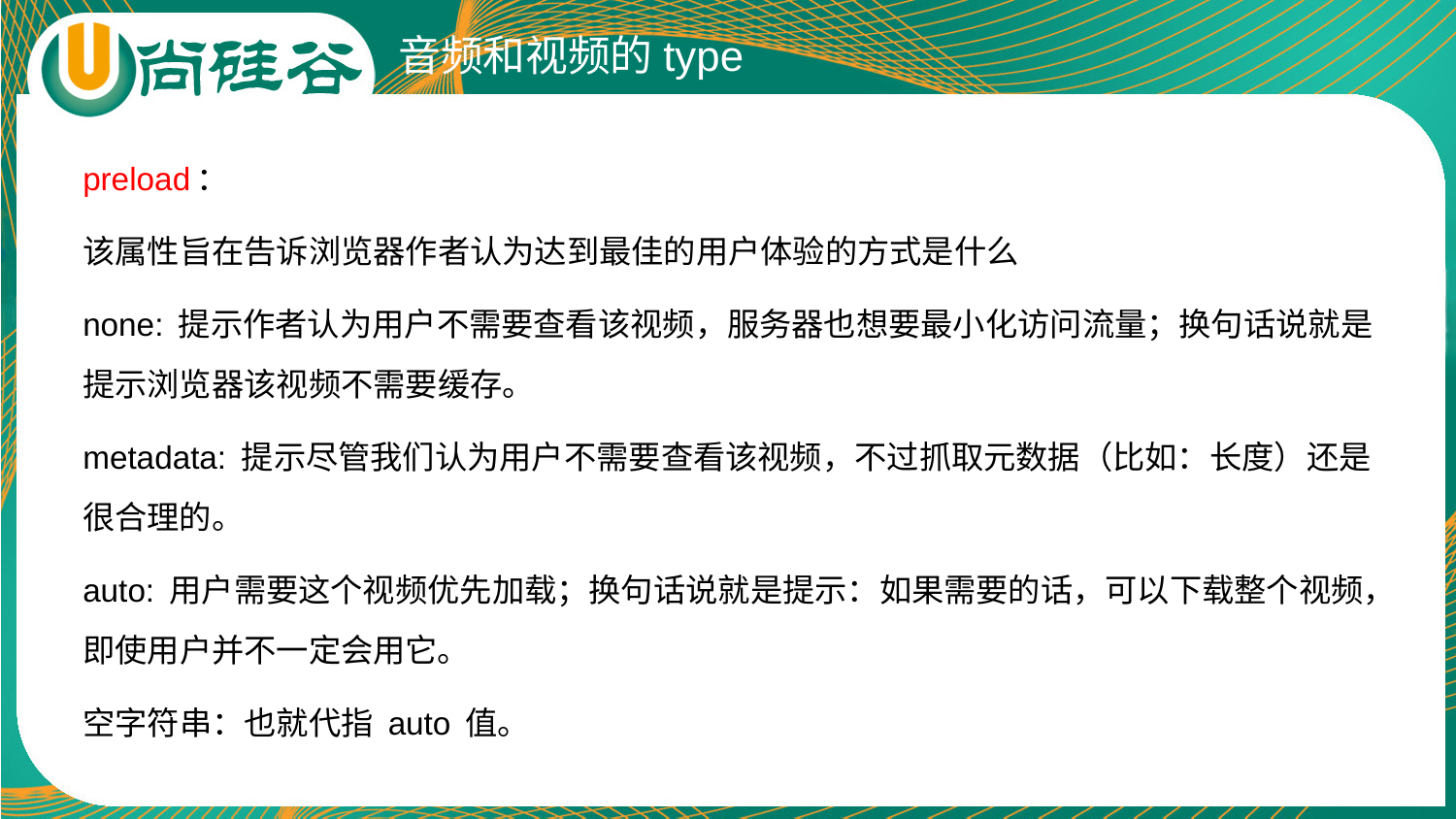

# 音频和视频的type
preload：
该属性旨在告诉浏览器作者认为达到最佳的用户体验的方式是什么
none: 提示作者认为用户不需要查看该视频，服务器也想要最小化访问流量；换句话说就是提示浏览器该视频不需要缓存。
metadata: 提示尽管我们认为用户不需要查看该视频，不过抓取元数据（比如：长度）还是很合理的。
auto: 用户需要这个视频优先加载；换句话说就是提示：如果需要的话，可以下载整个视频，即使用户并不一定会用它。
空字符串：也就代指 auto 值。